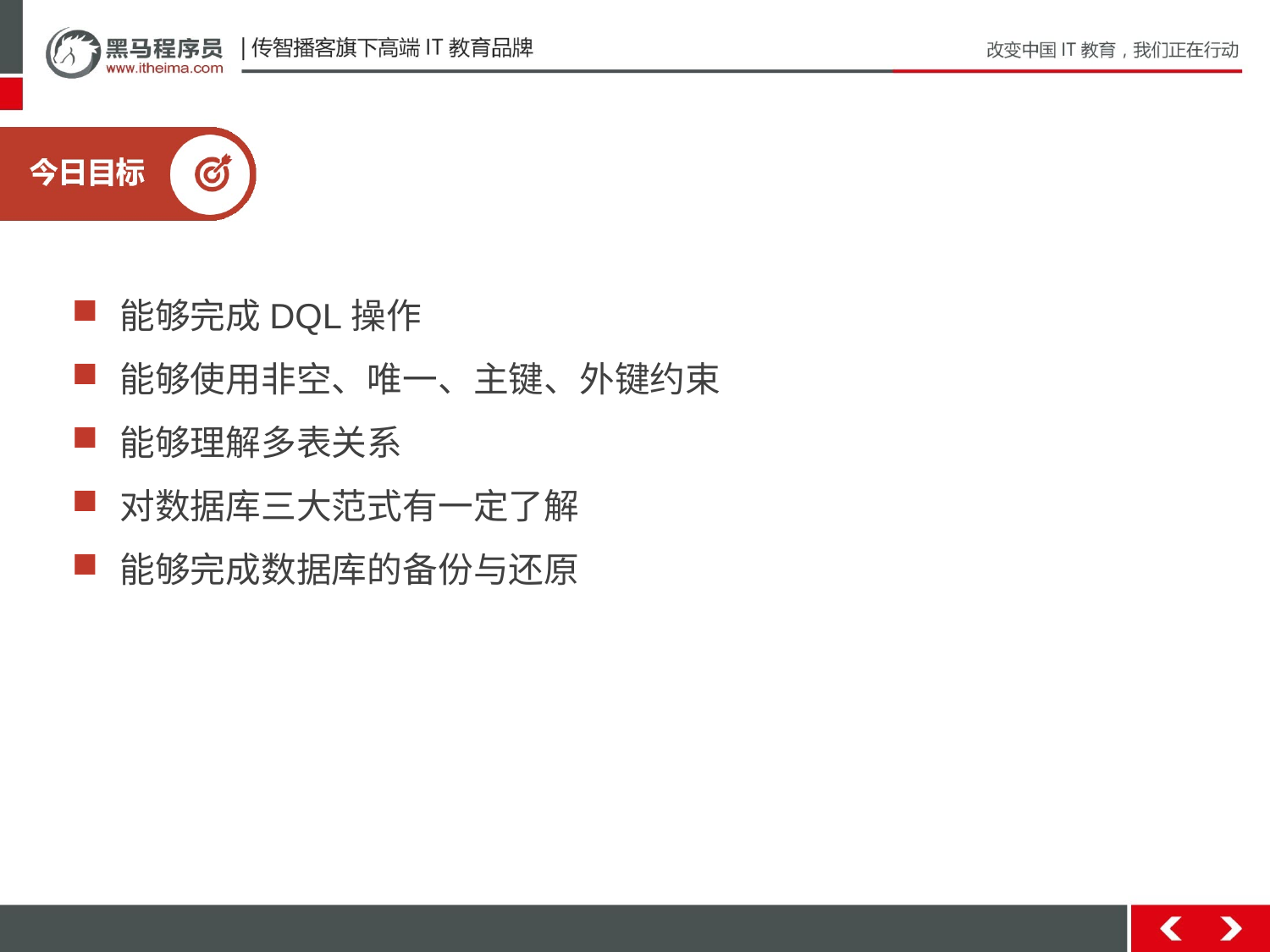

能够完成DQL操作
能够使用非空、唯一、主键、外键约束
能够理解多表关系
对数据库三大范式有一定了解
能够完成数据库的备份与还原